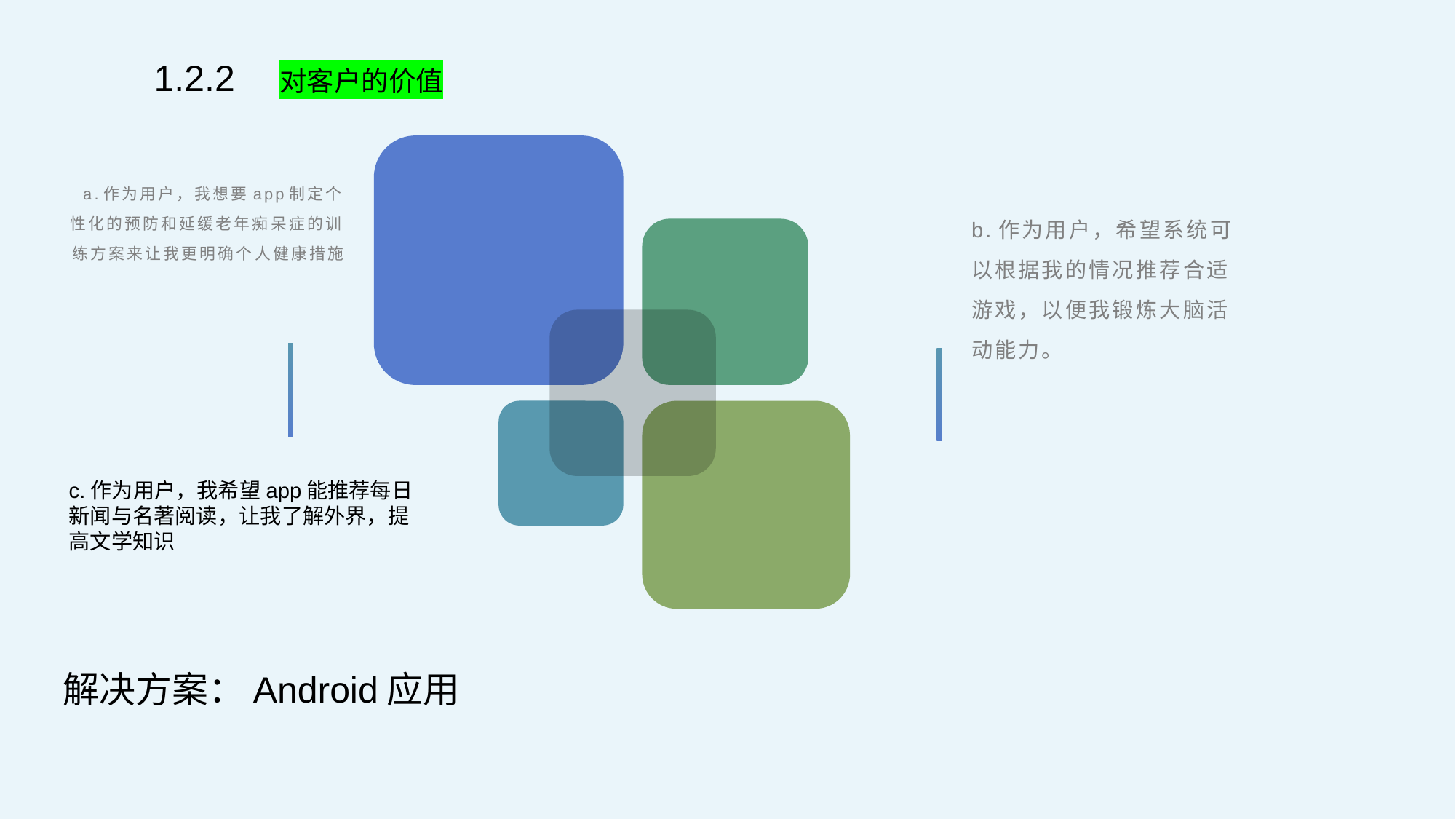

1.2.2     对客户的价值

a.作为用户，我想要app制定个性化的预防和延缓老年痴呆症的训练方案来让我更明确个人健康措施
b.作为用户，希望系统可以根据我的情况推荐合适游戏，以便我锻炼大脑活动能力。

c.作为用户，我希望app能推荐每日新闻与名著阅读，让我了解外界，提高文学知识

解决方案：Android应用